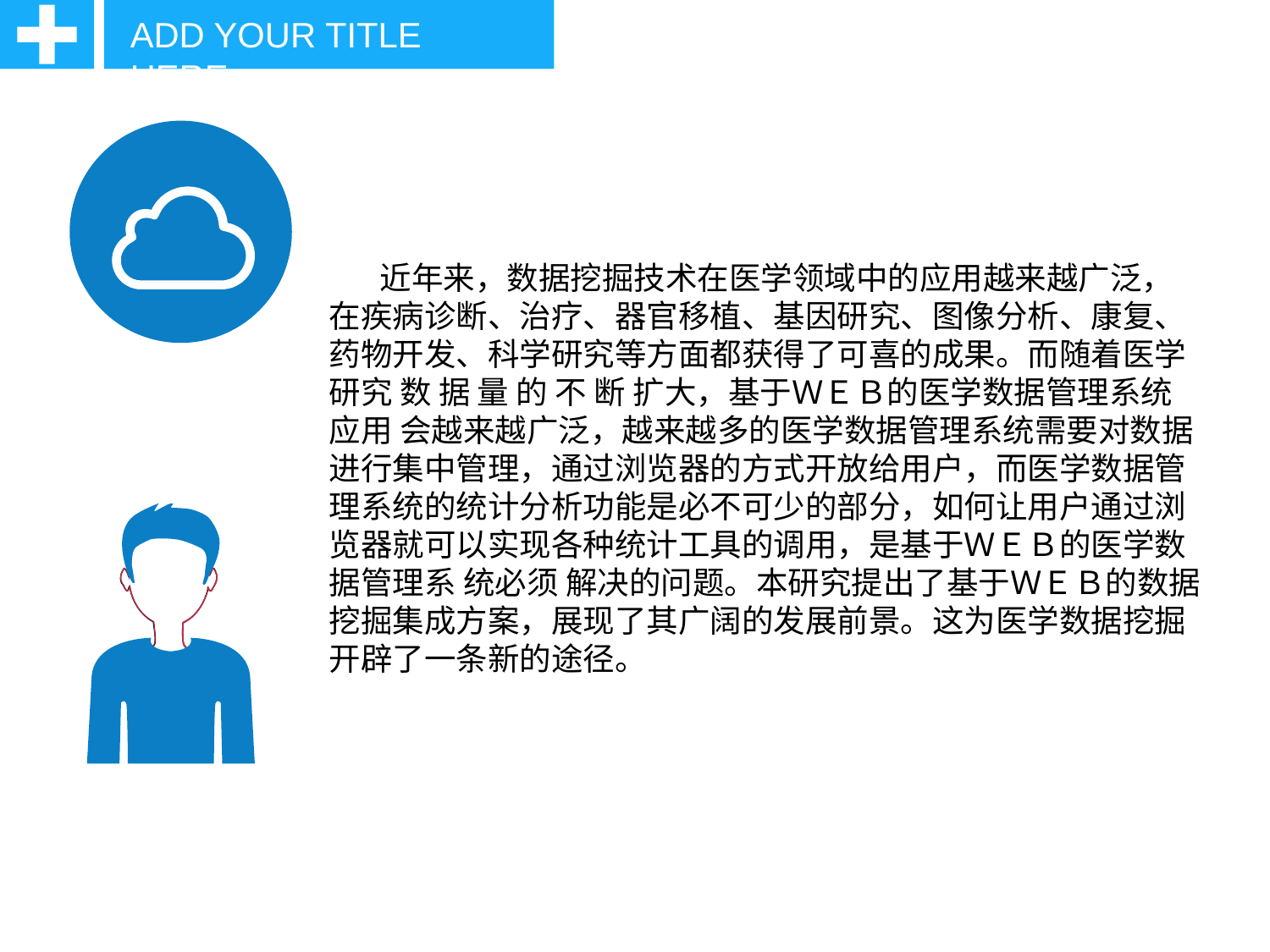

ADD YOUR TITLE HERE

15

      近年来，数据挖掘技术在医学领域中的应用越来越广泛，在疾病诊断、治疗、器官移植、基因研究、图像分析、康复、药物开发、科学研究等方面都获得了可喜的成果。而随着医学研究 数 据 量 的 不 断 扩大，基于ＷＥＢ的医学数据管理系统应用 会越来越广泛，越来越多的医学数据管理系统需要对数据进行集中管理，通过浏览器的方式开放给用户，而医学数据管理系统的统计分析功能是必不可少的部分，如何让用户通过浏览器就可以实现各种统计工具的调用，是基于ＷＥＢ的医学数据管理系 统必须 解决的问题。本研究提出了基于ＷＥＢ的数据挖掘集成方案，展现了其广阔的发展前景。这为医学数据挖掘开辟了一条新的途径。